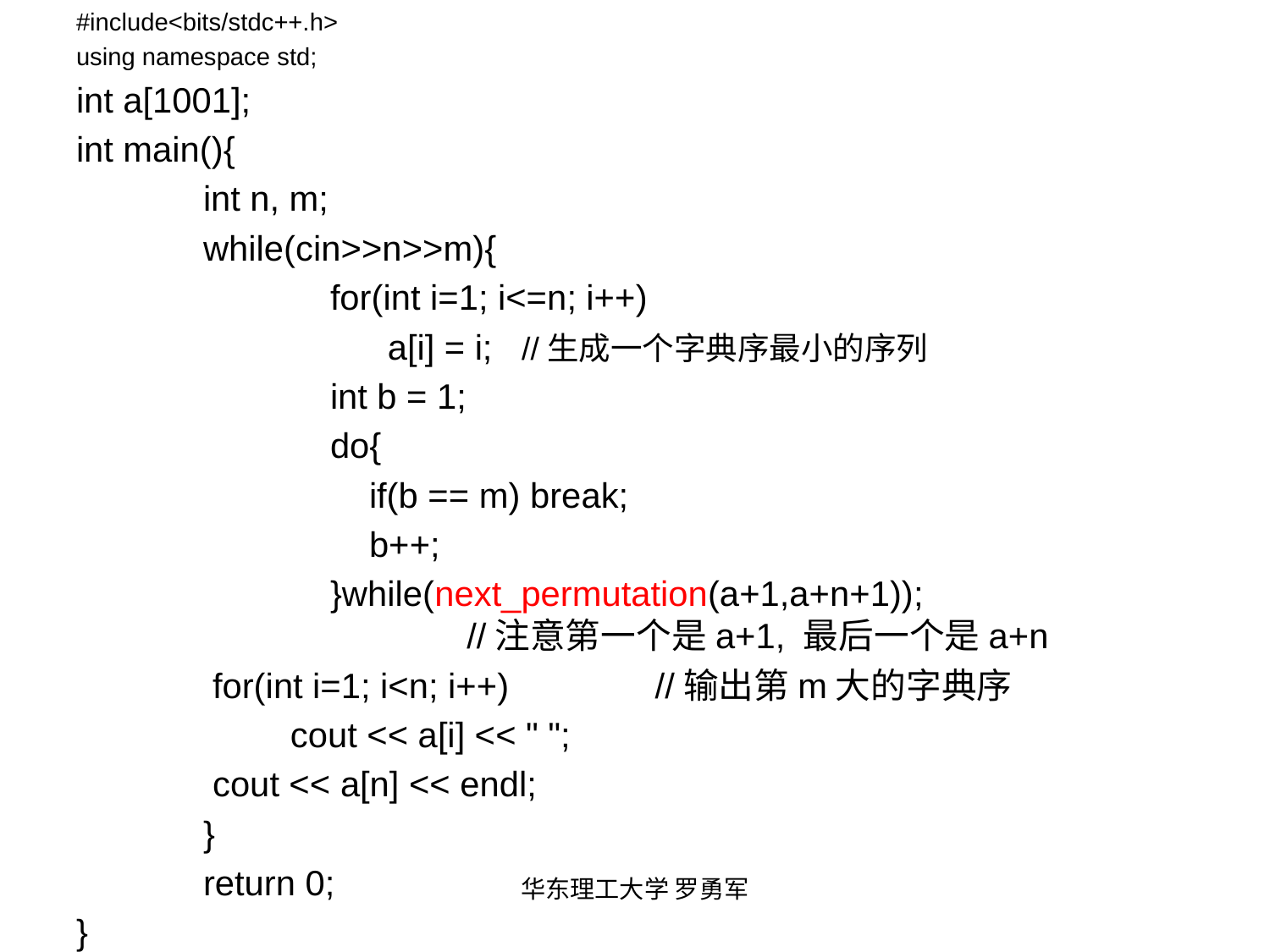

#include<bits/stdc++.h>
using namespace std;
int a[1001];
int main(){
	int n, m;
	while(cin>>n>>m){
		for(int i=1; i<=n; i++)
                                a[i] = i;   //生成一个字典序最小的序列
		int b = 1;
		do{
		    if(b == m) break;
		    b++;
		}while(next_permutation(a+1,a+n+1));					 //注意第一个是a+1, 最后一个是a+n
              for(int i=1; i<n; i++)               //输出第m大的字典序
                      cout << a[i] << " ";
              cout << a[n] << endl;
	}
	return 0;
}

华东理工大学 罗勇军